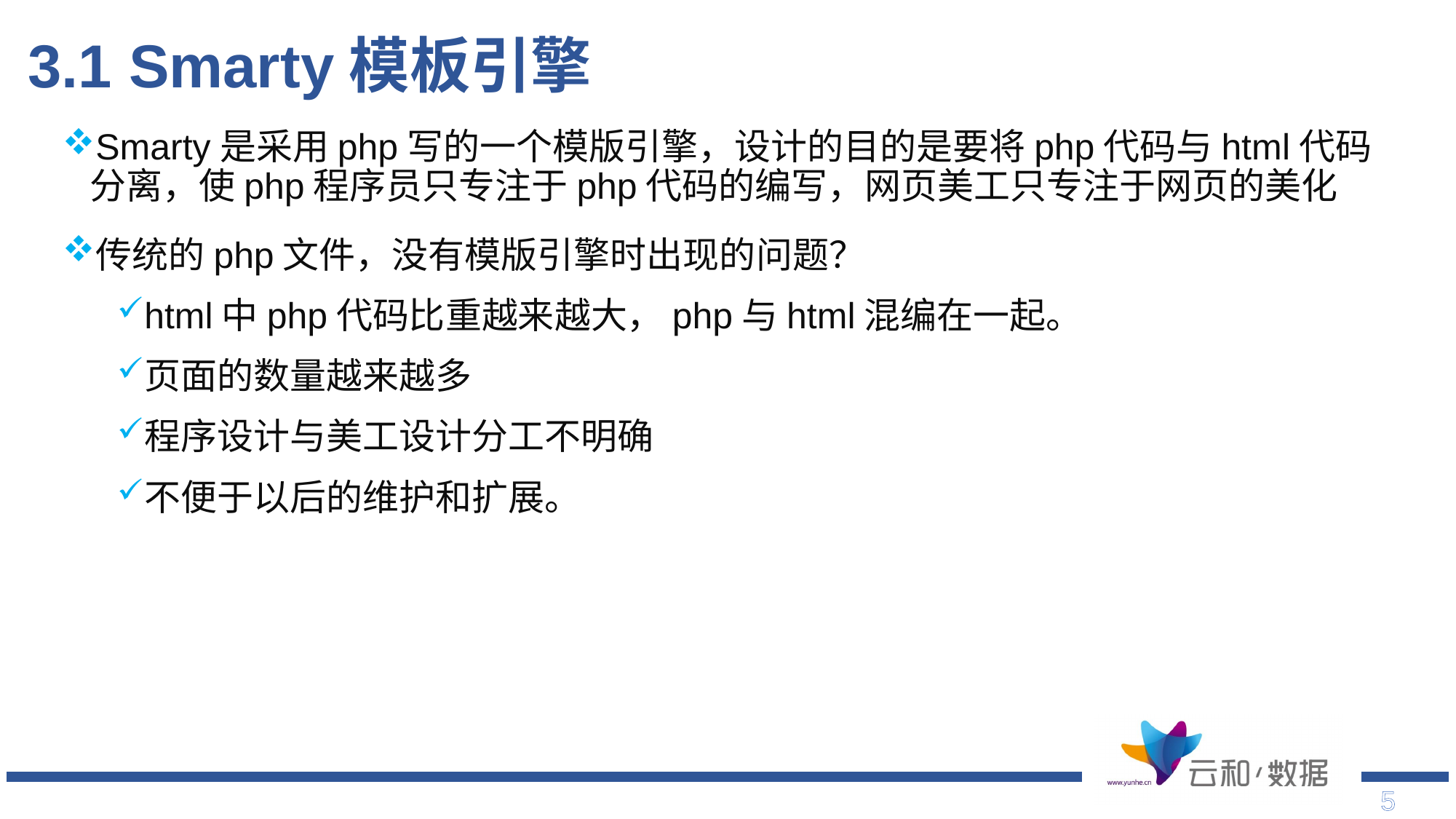

# 3.1 Smarty模板引擎
Smarty是采用php写的一个模版引擎，设计的目的是要将php代码与html代码分离，使php程序员只专注于php代码的编写，网页美工只专注于网页的美化
传统的php文件，没有模版引擎时出现的问题？
html中php代码比重越来越大，php与html混编在一起。
页面的数量越来越多
程序设计与美工设计分工不明确
不便于以后的维护和扩展。